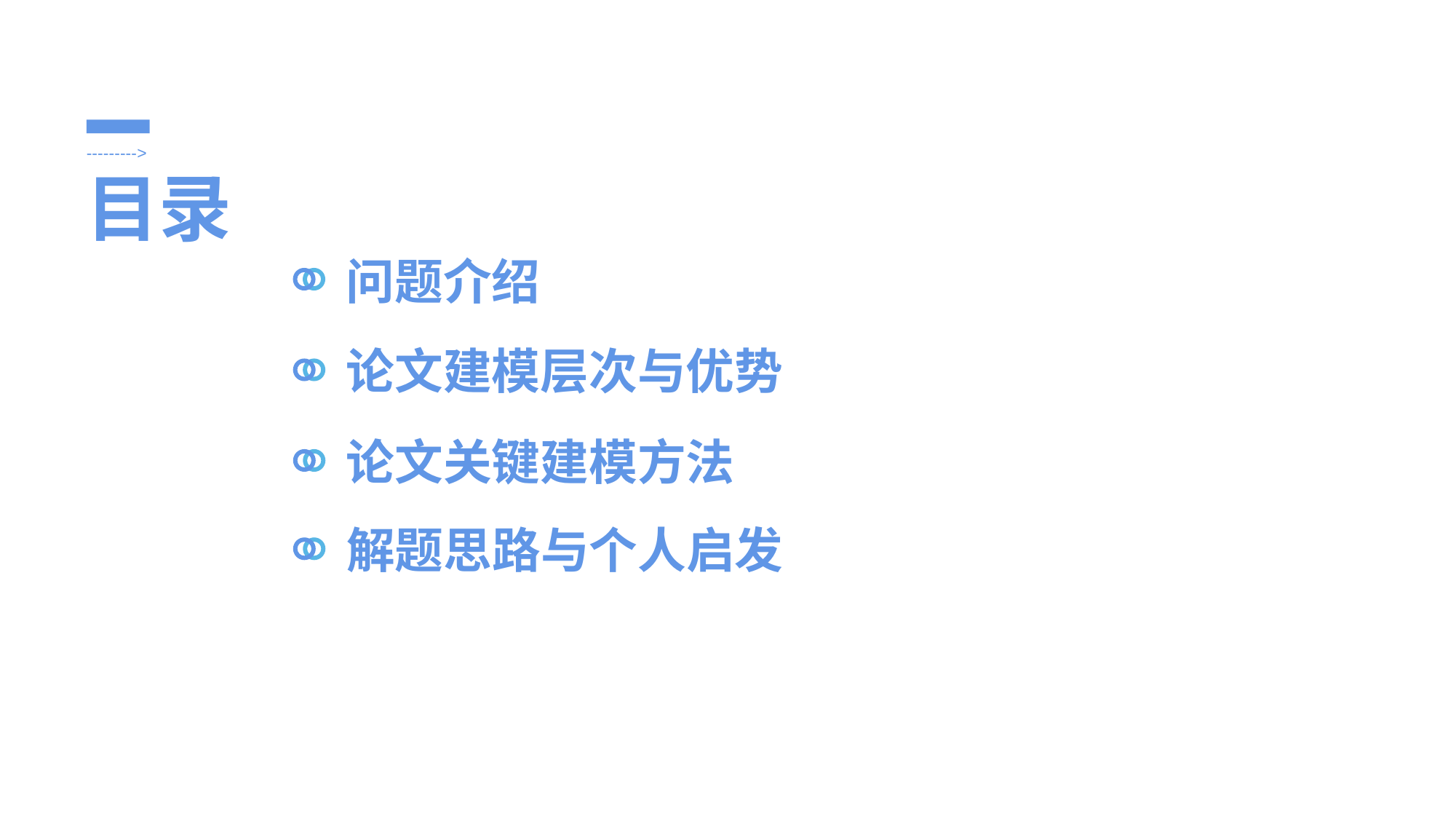

--------->
目录
问题介绍

论文建模层次与优势

论文关键建模方法

解题思路与个人启发